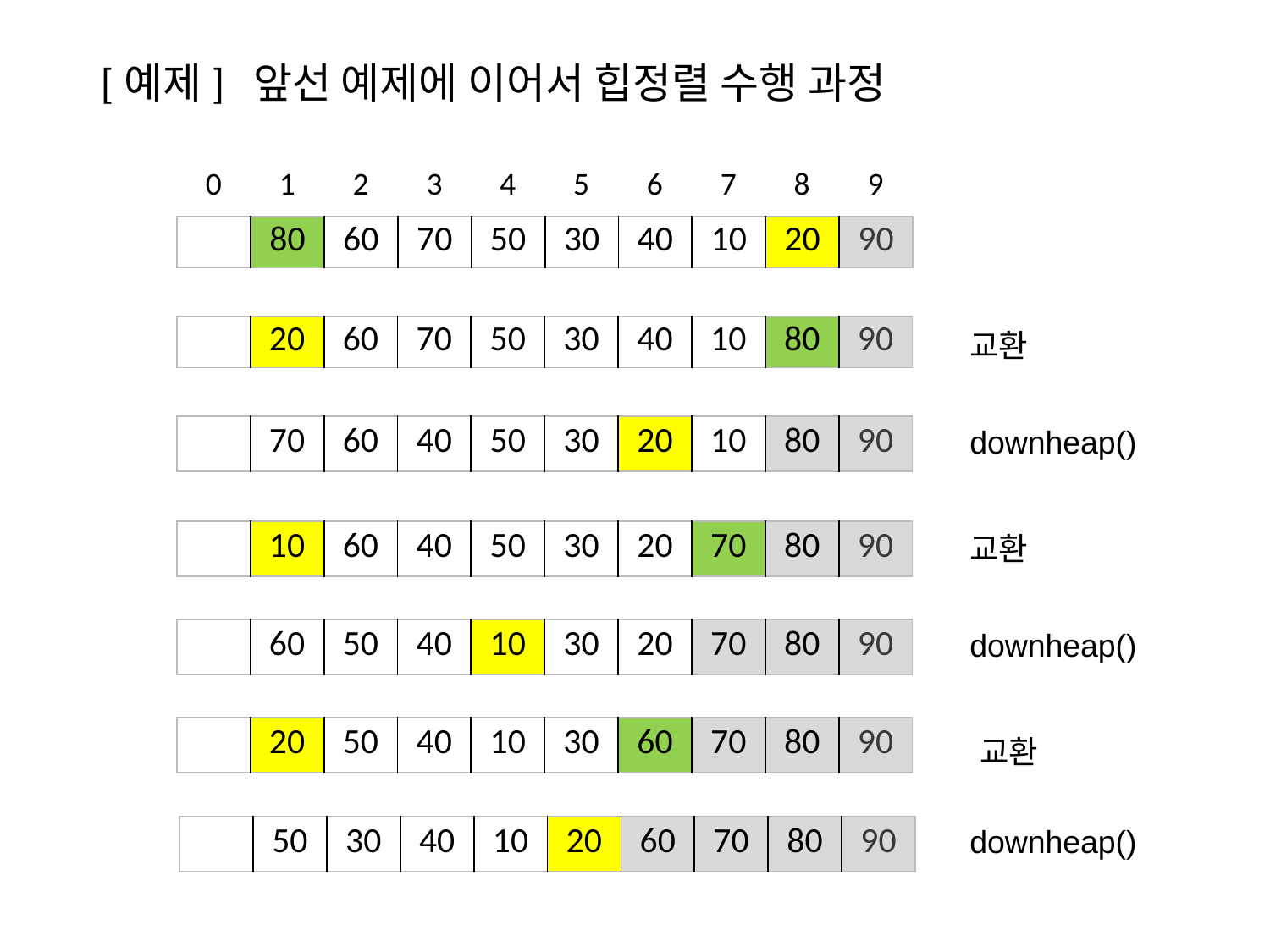

[예제]  앞선 예제에 이어서 힙정렬 수행 과정
| 0 | 1 | 2 | 3 | 4 | 5 | 6 | 7 | 8 | 9 |
| --- | --- | --- | --- | --- | --- | --- | --- | --- | --- |
|  | 80 | 60 | 70 | 50 | 30 | 40 | 10 | 20 | 90 |
| --- | --- | --- | --- | --- | --- | --- | --- | --- | --- |
|  | 20 | 60 | 70 | 50 | 30 | 40 | 10 | 80 | 90 |
| --- | --- | --- | --- | --- | --- | --- | --- | --- | --- |
교환
|  | 70 | 60 | 40 | 50 | 30 | 20 | 10 | 80 | 90 |
| --- | --- | --- | --- | --- | --- | --- | --- | --- | --- |
downheap()
|  | 10 | 60 | 40 | 50 | 30 | 20 | 70 | 80 | 90 |
| --- | --- | --- | --- | --- | --- | --- | --- | --- | --- |
교환
|  | 60 | 50 | 40 | 10 | 30 | 20 | 70 | 80 | 90 |
| --- | --- | --- | --- | --- | --- | --- | --- | --- | --- |
downheap()
|  | 20 | 50 | 40 | 10 | 30 | 60 | 70 | 80 | 90 |
| --- | --- | --- | --- | --- | --- | --- | --- | --- | --- |
교환
downheap()
|  | 50 | 30 | 40 | 10 | 20 | 60 | 70 | 80 | 90 |
| --- | --- | --- | --- | --- | --- | --- | --- | --- | --- |